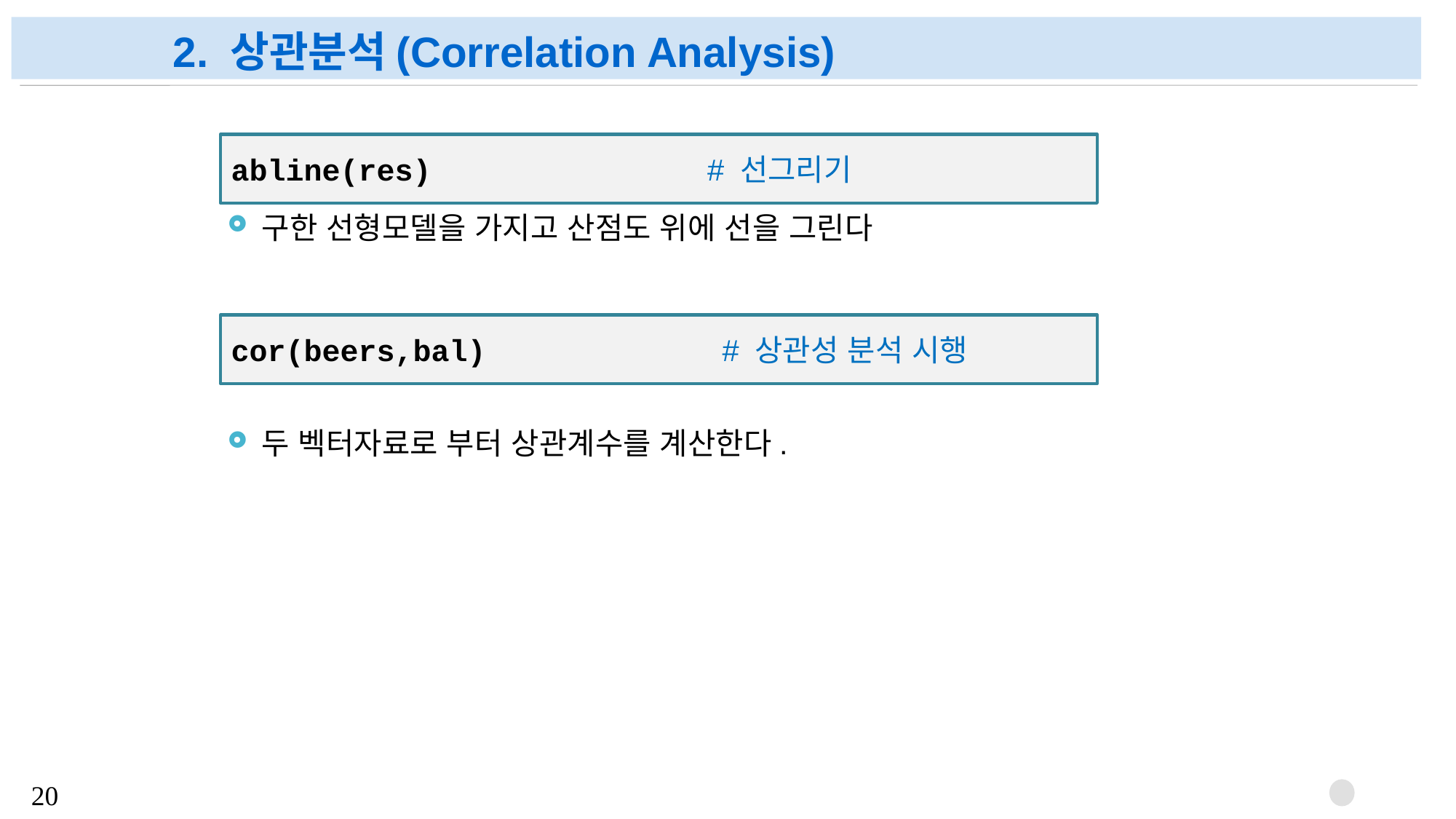

# 2. 상관분석(Correlation Analysis)

구한 선형모델을 가지고 산점도 위에 선을 그린다

두 벡터자료로 부터 상관계수를 계산한다.

abline(res)                                 # 선그리기
cor(beers,bal)             # 상관성 분석 시행